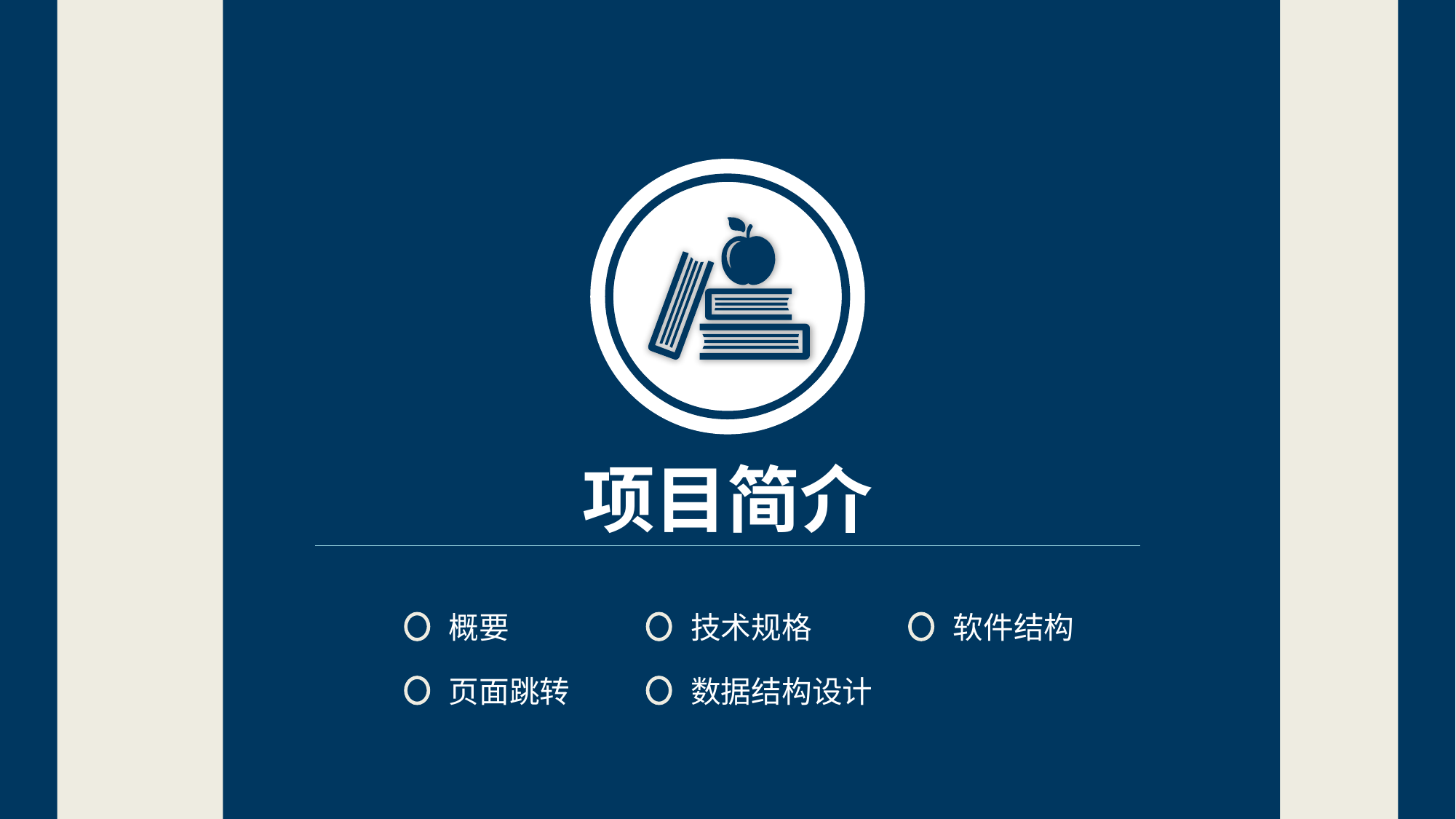

项目简介
概要

页面跳转

技术规格

数据结构设计

软件结构

3